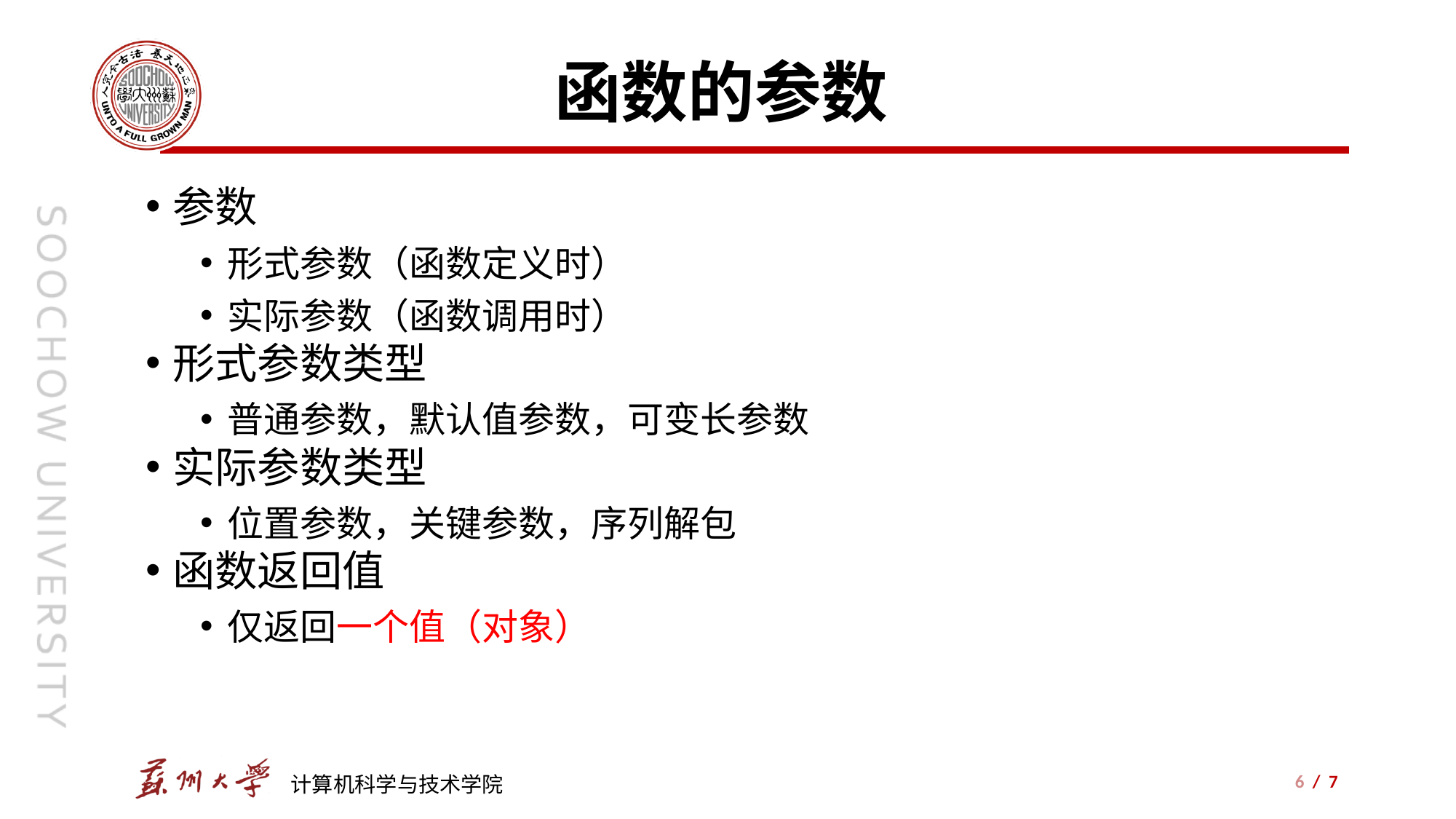

# 函数的参数
参数
形式参数（函数定义时）
实际参数（函数调用时）
形式参数类型
普通参数，默认值参数，可变长参数
实际参数类型
位置参数，关键参数，序列解包
函数返回值
仅返回一个值（对象）
6